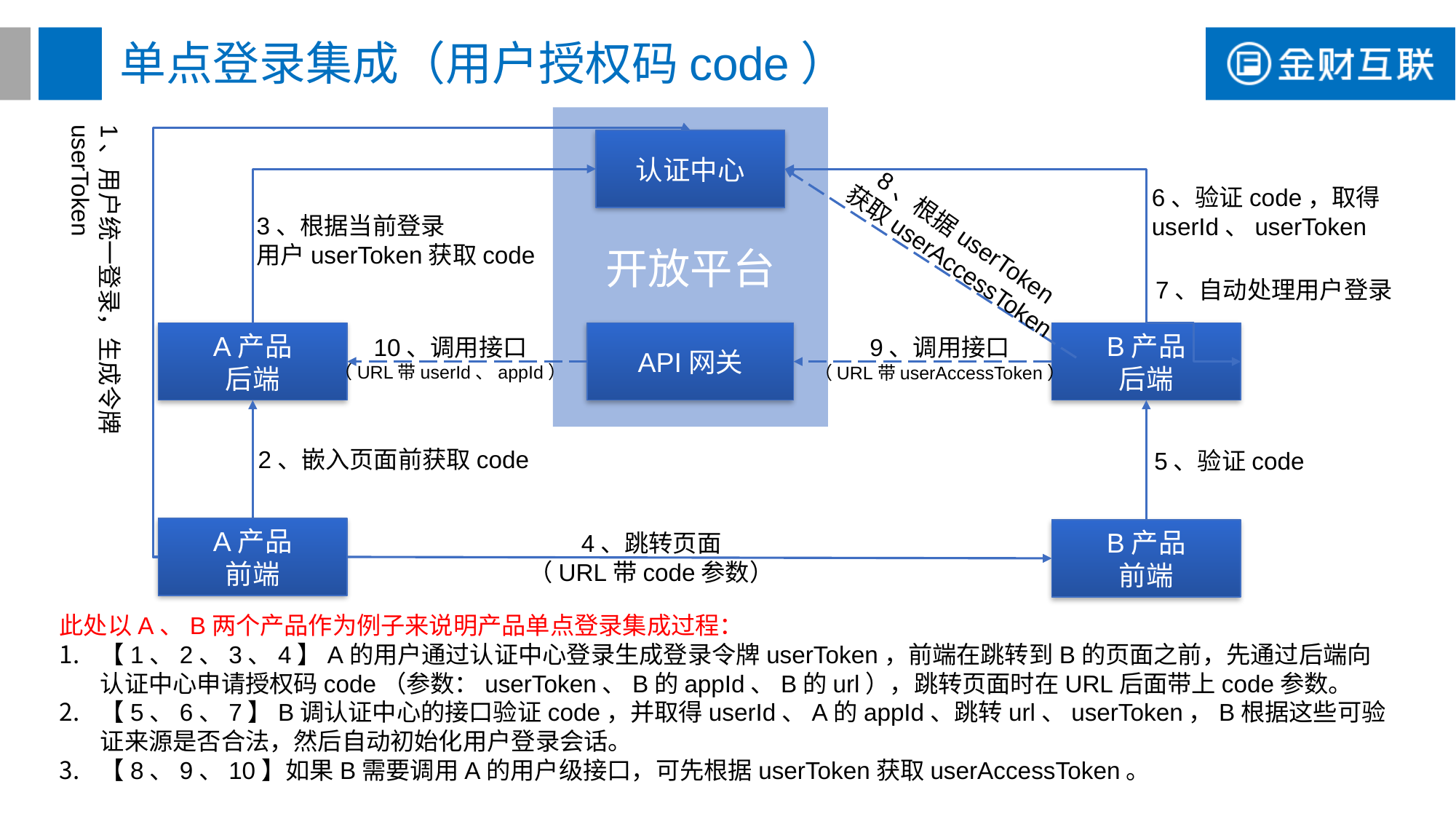

# 单点登录集成（用户授权码code）
开放平台
1、用户统一登录，生成令牌userToken
认证中心
6、验证code，取得
userId、userToken
3、根据当前登录
用户userToken获取code
8、根据userToken
获取userAccessToken
7、自动处理用户登录
A产品
后端
API网关
B产品
后端
10、调用接口
（URL带userId、appId）
9、调用接口
（URL带userAccessToken）
2、嵌入页面前获取code
5、验证code
A产品
前端
B产品
前端
4、跳转页面
（URL带code参数）
此处以A、B两个产品作为例子来说明产品单点登录集成过程：
【1、2、3、4】A的用户通过认证中心登录生成登录令牌userToken，前端在跳转到B的页面之前，先通过后端向认证中心申请授权码code（参数：userToken、B的appId、B的url），跳转页面时在URL后面带上code参数。
【5、6、7】B调认证中心的接口验证code，并取得userId、A的appId、跳转url、userToken，B根据这些可验证来源是否合法，然后自动初始化用户登录会话。
【8、9、10】如果B需要调用A的用户级接口，可先根据userToken获取userAccessToken。